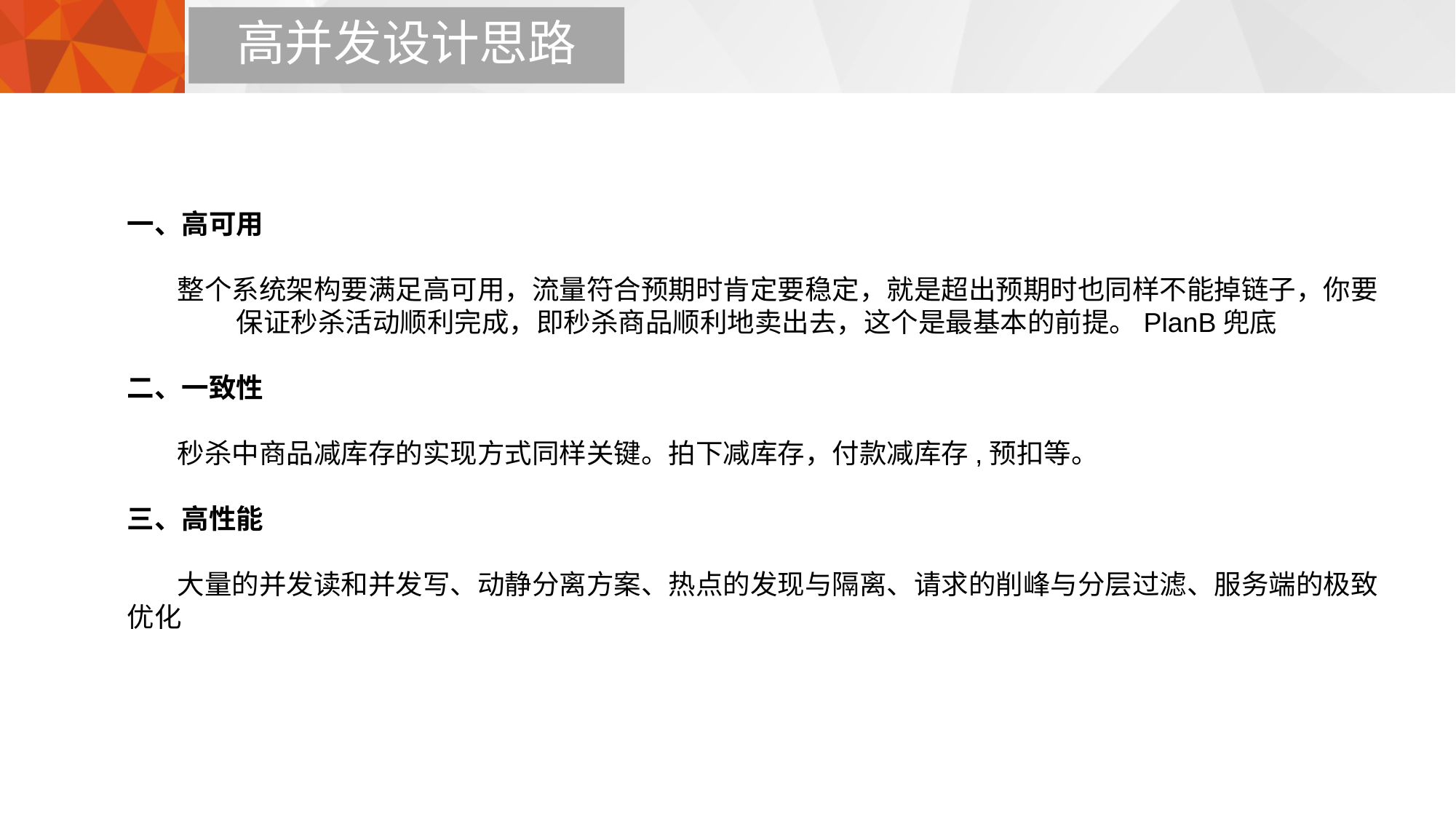

高并发设计思路

一、高可用

       整个系统架构要满足高可用，流量符合预期时肯定要稳定，就是超出预期时也同样不能掉链子，你要	保证秒杀活动顺利完成，即秒杀商品顺利地卖出去，这个是最基本的前提。PlanB兜底

二、一致性

       秒杀中商品减库存的实现方式同样关键。拍下减库存，付款减库存,预扣等。

三、高性能

       大量的并发读和并发写、动静分离方案、热点的发现与隔离、请求的削峰与分层过滤、服务端的极致优化